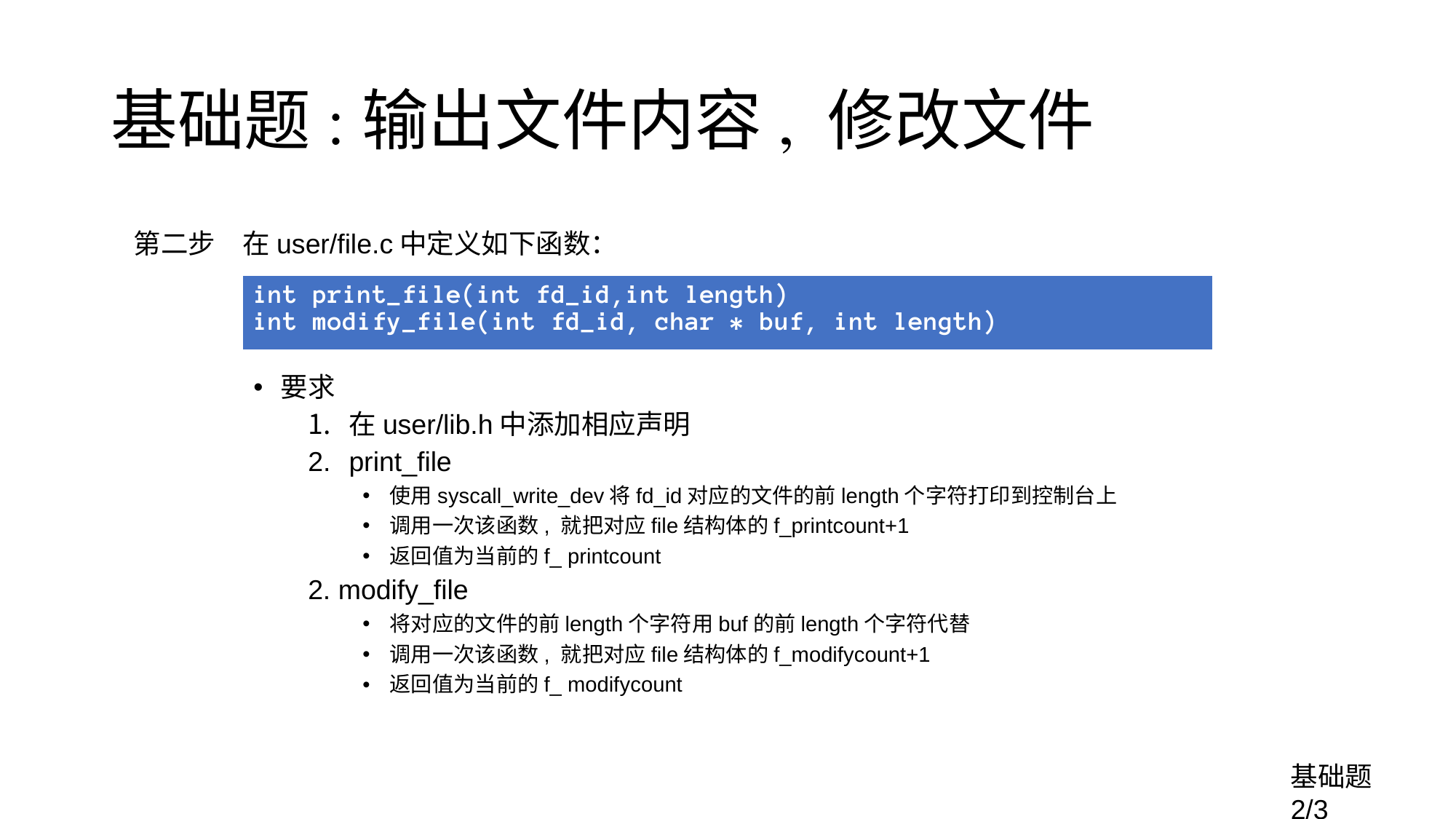

# 基础题:输出文件内容, 修改文件
第二步	在user/file.c中定义如下函数：
| int print\_file(int fd\_id,int length) int modify\_file(int fd\_id, char \* buf, int length) |
| --- |

要求
在user/lib.h中添加相应声明
print_file
使用syscall_write_dev将fd_id对应的文件的前length个字符打印到控制台上
调用一次该函数, 就把对应file结构体的f_printcount+1
返回值为当前的f_ printcount
2. modify_file
将对应的文件的前length个字符用buf的前length个字符代替
调用一次该函数, 就把对应file结构体的f_modifycount+1
返回值为当前的f_ modifycount

基础题 2/3